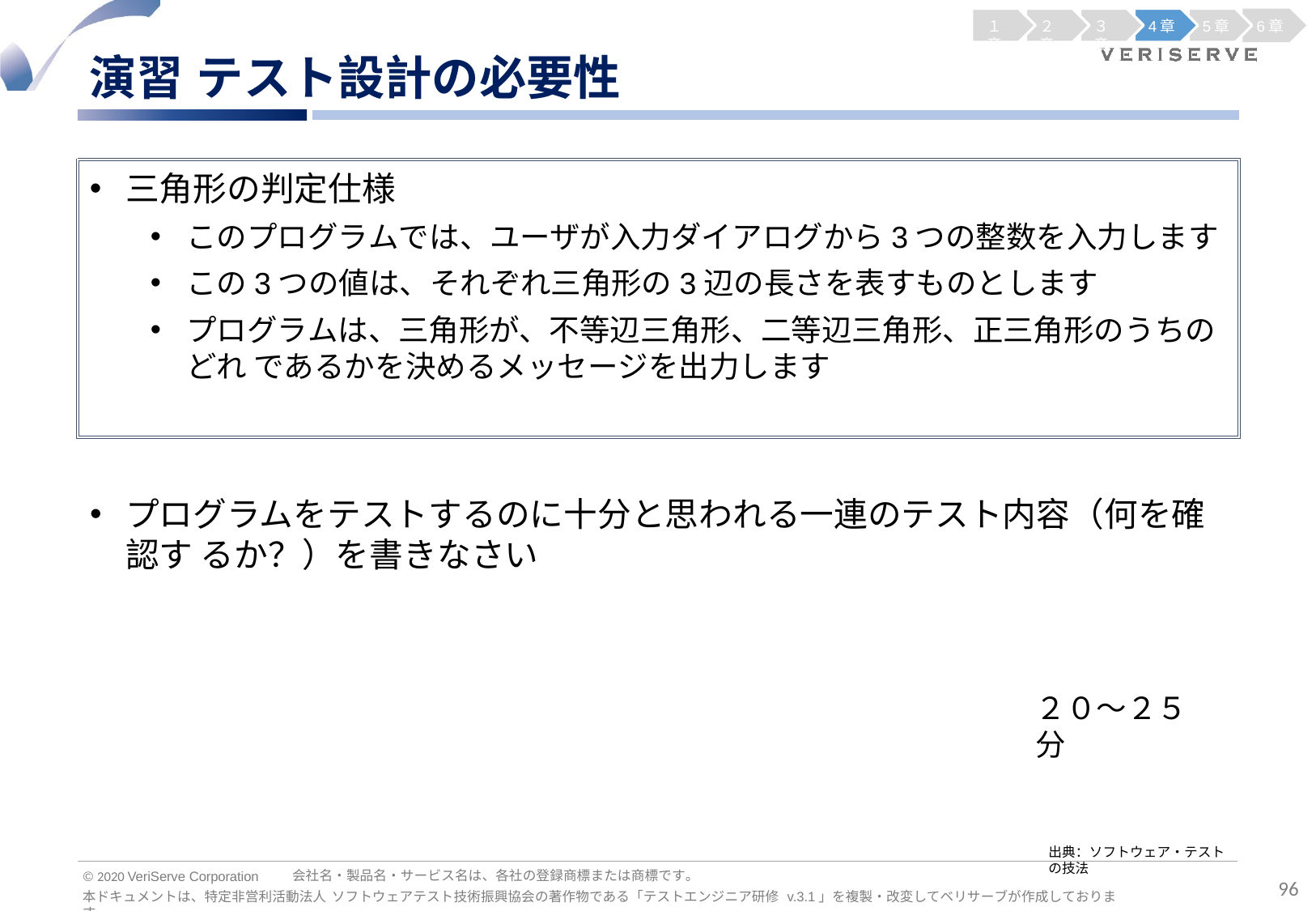

１章
２章
３章
4章
5章
6章
演習 テスト設計の必要性
三角形の判定仕様
このプログラムでは、ユーザが入力ダイアログから3つの整数を入力します
この3つの値は、それぞれ三角形の3辺の長さを表すものとします
プログラムは、三角形が、不等辺三角形、二等辺三角形、正三角形のうちのどれ であるかを決めるメッセージを出力します

プログラムをテストするのに十分と思われる一連のテスト内容（何を確認す るか？）を書きなさい
２０～２５分
出典：ソフトウェア・テストの技法
会社名・製品名・サービス名は、各社の登録商標または商標です。
© 2020 VeriServe Corporation
96
本ドキュメントは、特定非営利活動法人 ソフトウェアテスト技術振興協会の著作物である「テストエンジニア研修 v.3.1」を複製・改変してベリサーブが作成しております。